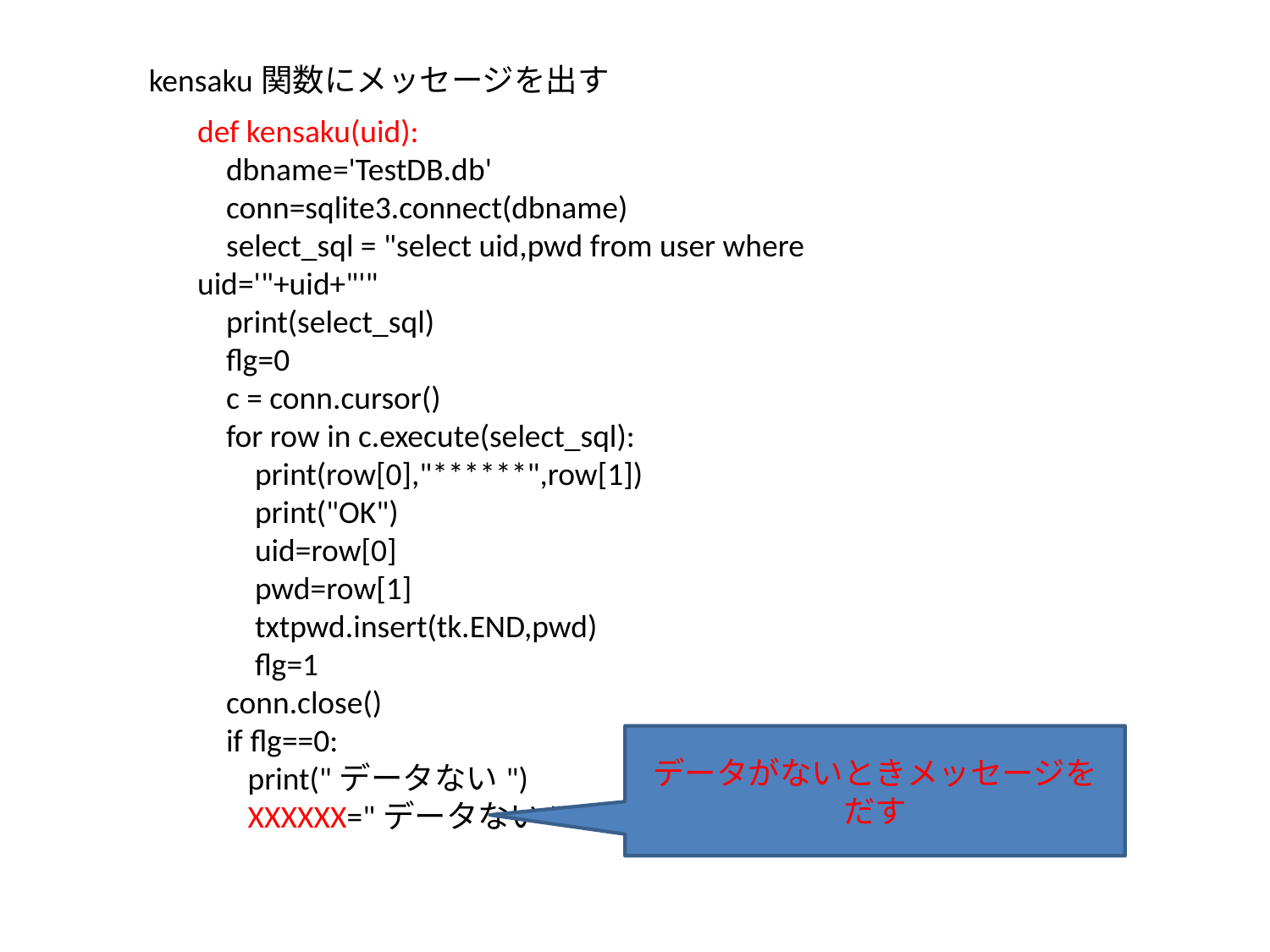

kensaku関数にメッセージを出す
def kensaku(uid):
    dbname='TestDB.db'
    conn=sqlite3.connect(dbname)
    select_sql = "select uid,pwd from user where uid='"+uid+"'"
    print(select_sql)
    flg=0
    c = conn.cursor()
    for row in c.execute(select_sql):
        print(row[0],"******",row[1])
        print("OK")
        uid=row[0]
        pwd=row[1]
        txtpwd.insert(tk.END,pwd)
        flg=1
    conn.close()
    if flg==0:
       print("データない")
       XXXXXX="データない"
データがないときメッセージをだす